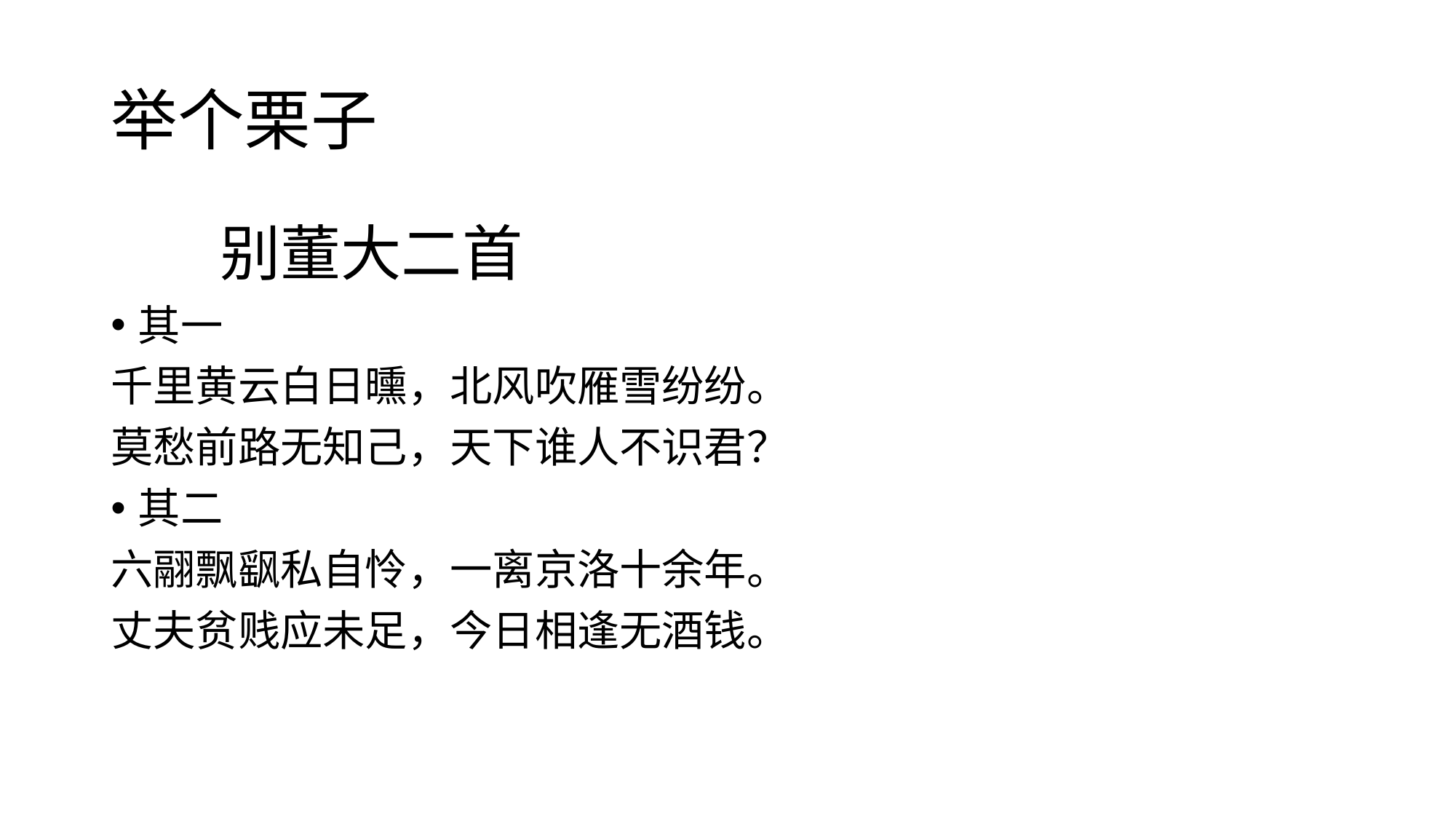

# 举个栗子
	别董大二首
其一
千里黄云白日曛，北风吹雁雪纷纷。
莫愁前路无知己，天下谁人不识君？
其二
六翮飘飖私自怜，一离京洛十余年。
丈夫贫贱应未足，今日相逢无酒钱。